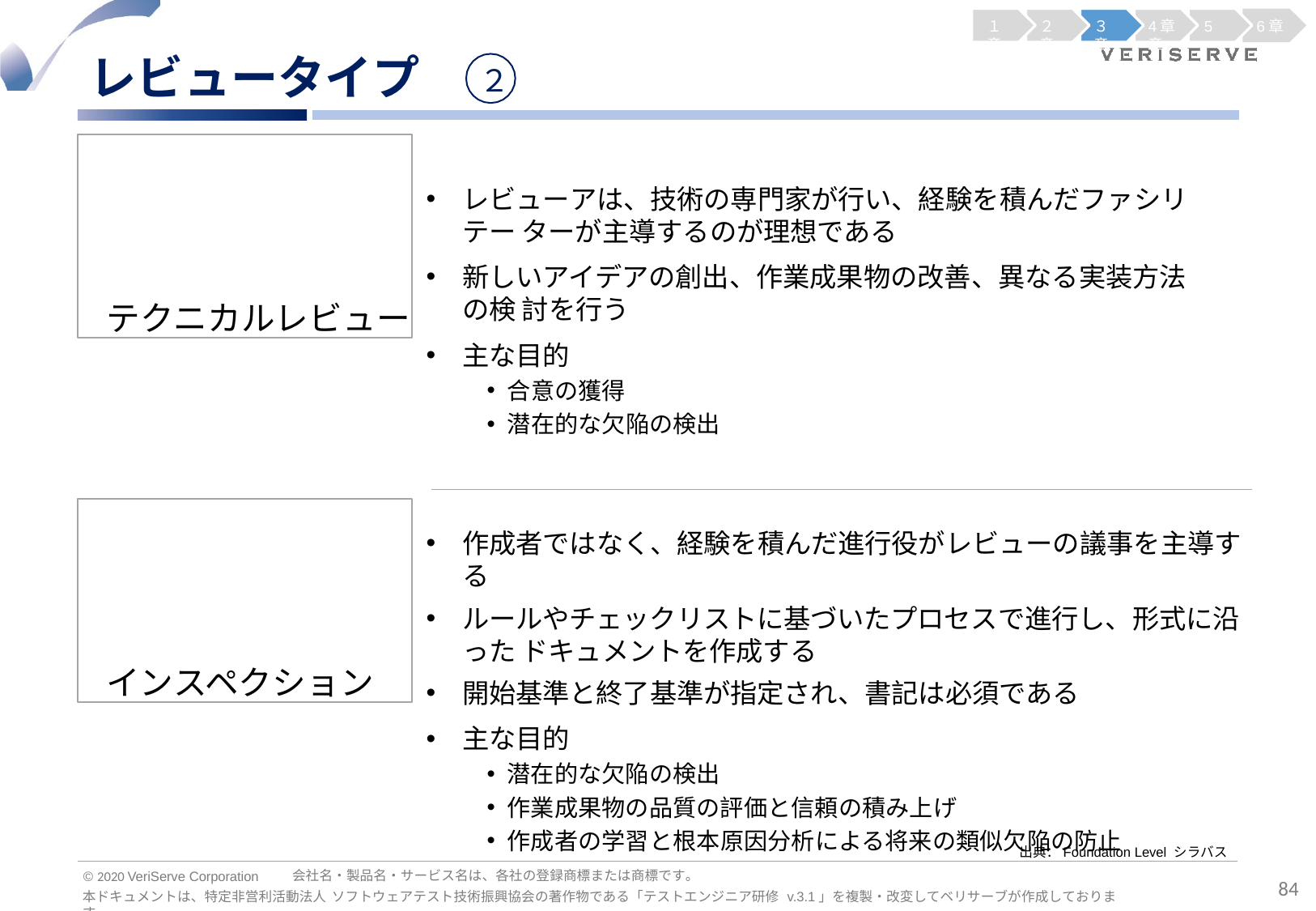

１章
２章
３章
4章	5章
6章
レビュータイプ

２

テクニカルレビュー
レビューアは、技術の専門家が行い、経験を積んだファシリテー ターが主導するのが理想である
新しいアイデアの創出、作業成果物の改善、異なる実装方法の検 討を行う
主な目的
合意の獲得
潜在的な欠陥の検出

インスペクション
作成者ではなく、経験を積んだ進行役がレビューの議事を主導する
ルールやチェックリストに基づいたプロセスで進行し、形式に沿った ドキュメントを作成する
開始基準と終了基準が指定され、書記は必須である
主な目的
潜在的な欠陥の検出
作業成果物の品質の評価と信頼の積み上げ
作成者の学習と根本原因分析による将来の類似欠陥の防止
出典：Foundation Level シラバス
会社名・製品名・サービス名は、各社の登録商標または商標です。
© 2020 VeriServe Corporation
84
本ドキュメントは、特定非営利活動法人 ソフトウェアテスト技術振興協会の著作物である「テストエンジニア研修 v.3.1」を複製・改変してベリサーブが作成しております。